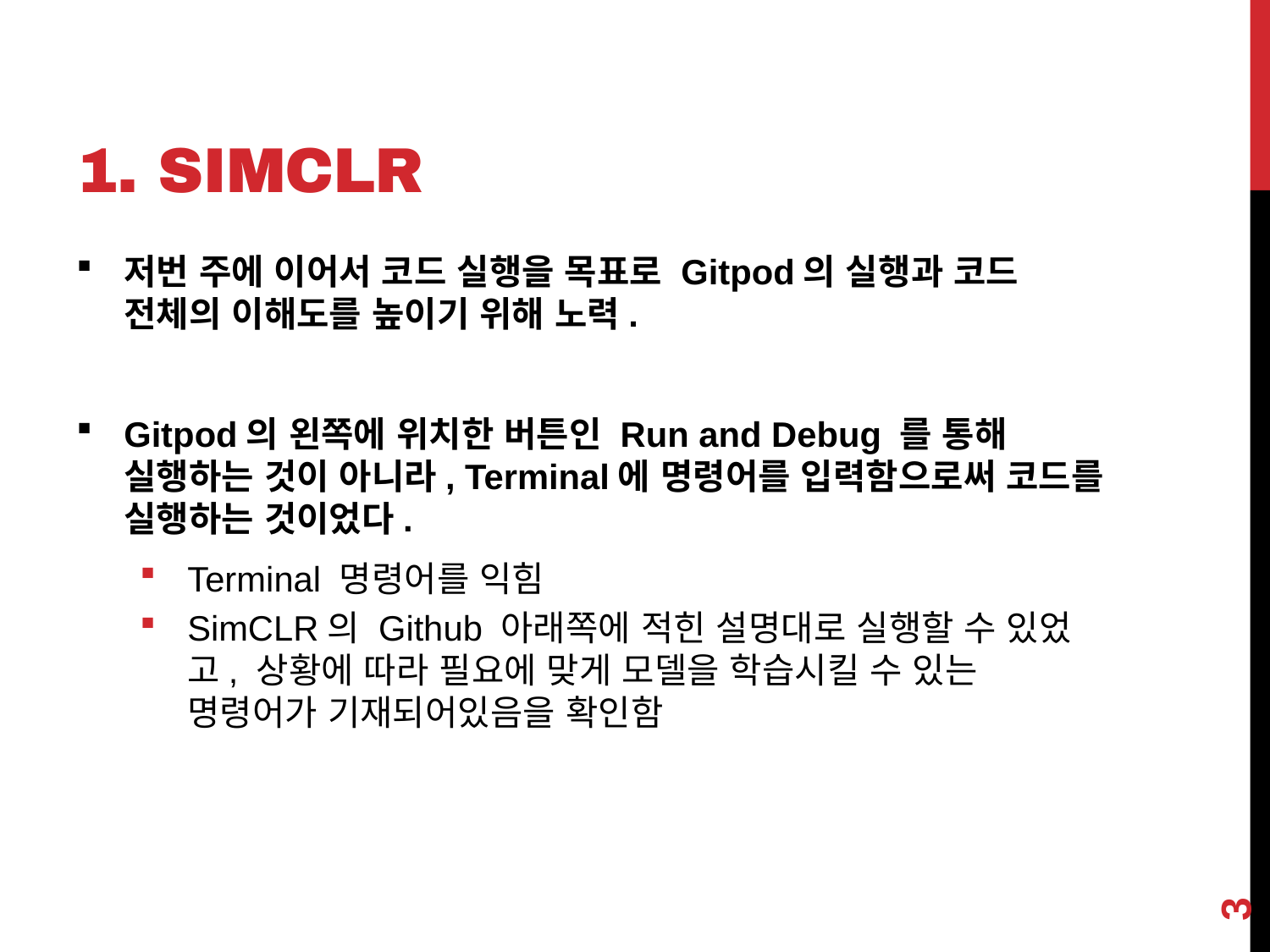

# 1. simclr
저번 주에 이어서 코드 실행을 목표로 Gitpod의 실행과 코드 전체의 이해도를 높이기 위해 노력.

Gitpod의 왼쪽에 위치한 버튼인 Run and Debug 를 통해 실행하는 것이 아니라, Terminal에 명령어를 입력함으로써 코드를 실행하는 것이었다.
Terminal 명령어를 익힘
SimCLR의 Github 아래쪽에 적힌 설명대로 실행할 수 있었고, 상황에 따라 필요에 맞게 모델을 학습시킬 수 있는 명령어가 기재되어있음을 확인함

3